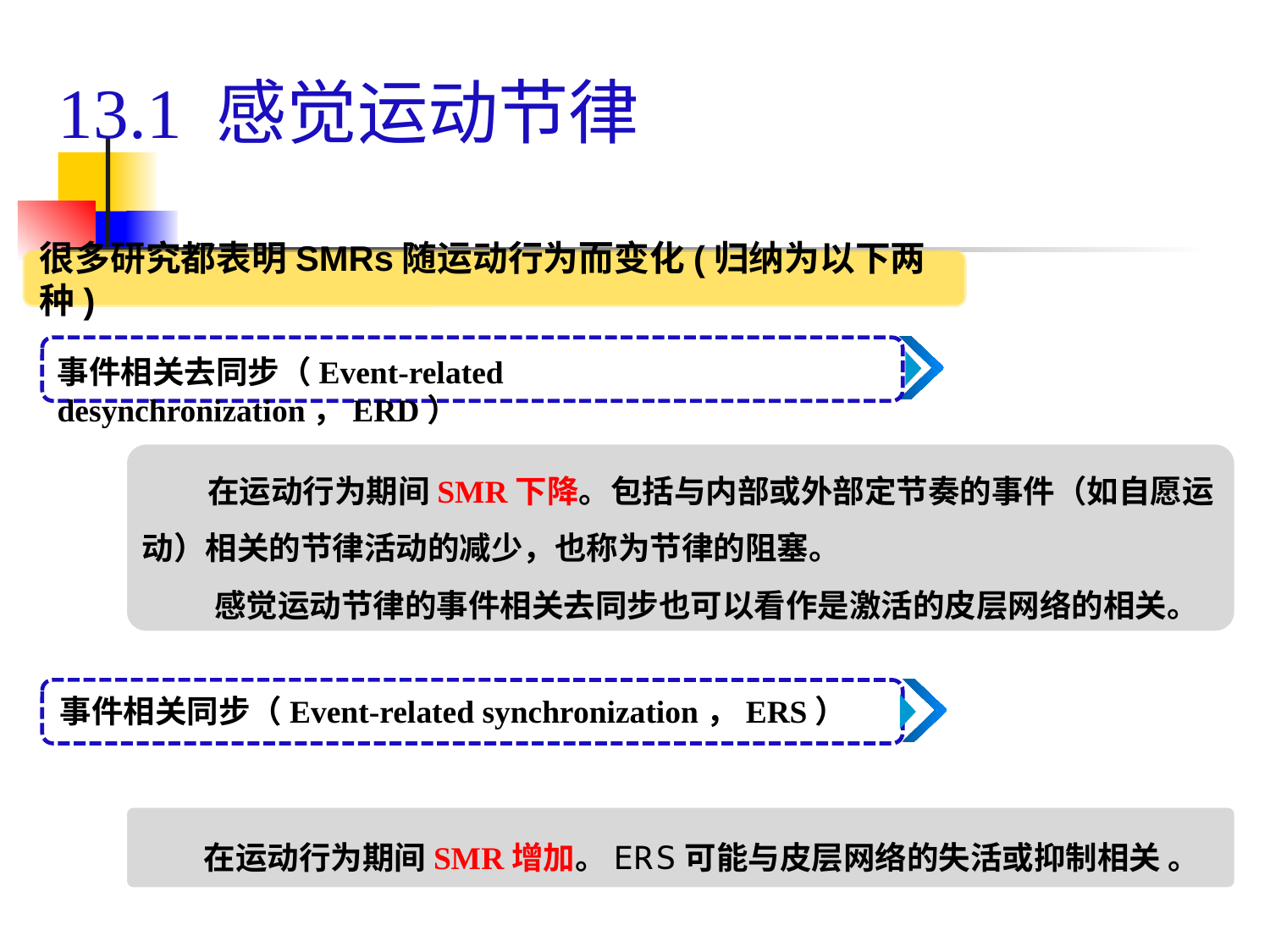

# 13.1 感觉运动节律
很多研究都表明SMRs随运动行为而变化(归纳为以下两种)

事件相关去同步（Event-related desynchronization，ERD）

        在运动行为期间SMR下降。包括与内部或外部定节奏的事件（如自愿运动）相关的节律活动的减少，也称为节律的阻塞。
         感觉运动节律的事件相关去同步也可以看作是激活的皮层网络的相关。

事件相关同步（Event-related synchronization，ERS）

        在运动行为期间SMR增加。ERS可能与皮层网络的失活或抑制相关 。